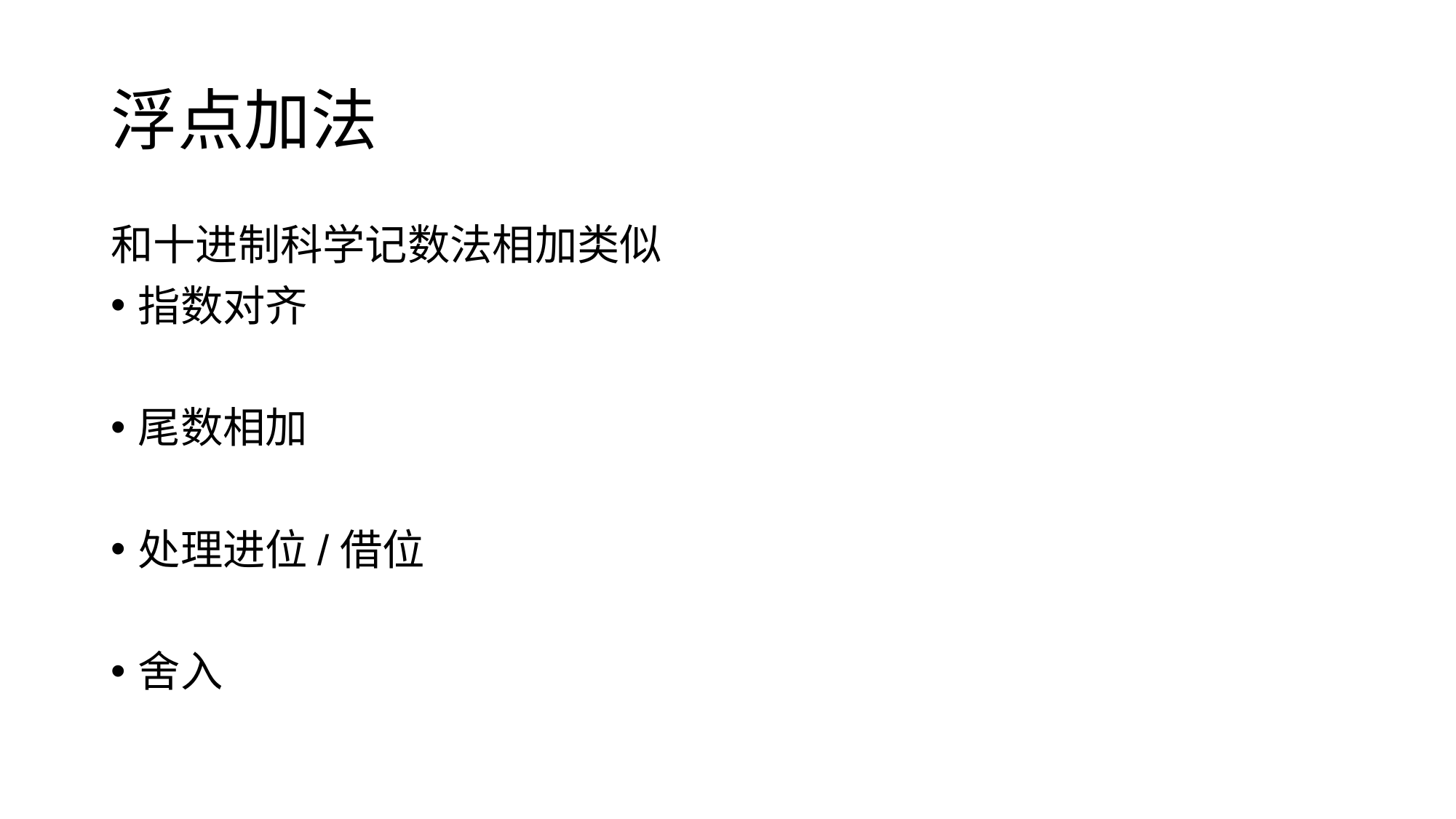

# 浮点加法
和十进制科学记数法相加类似
指数对齐

尾数相加

处理进位/借位

舍入